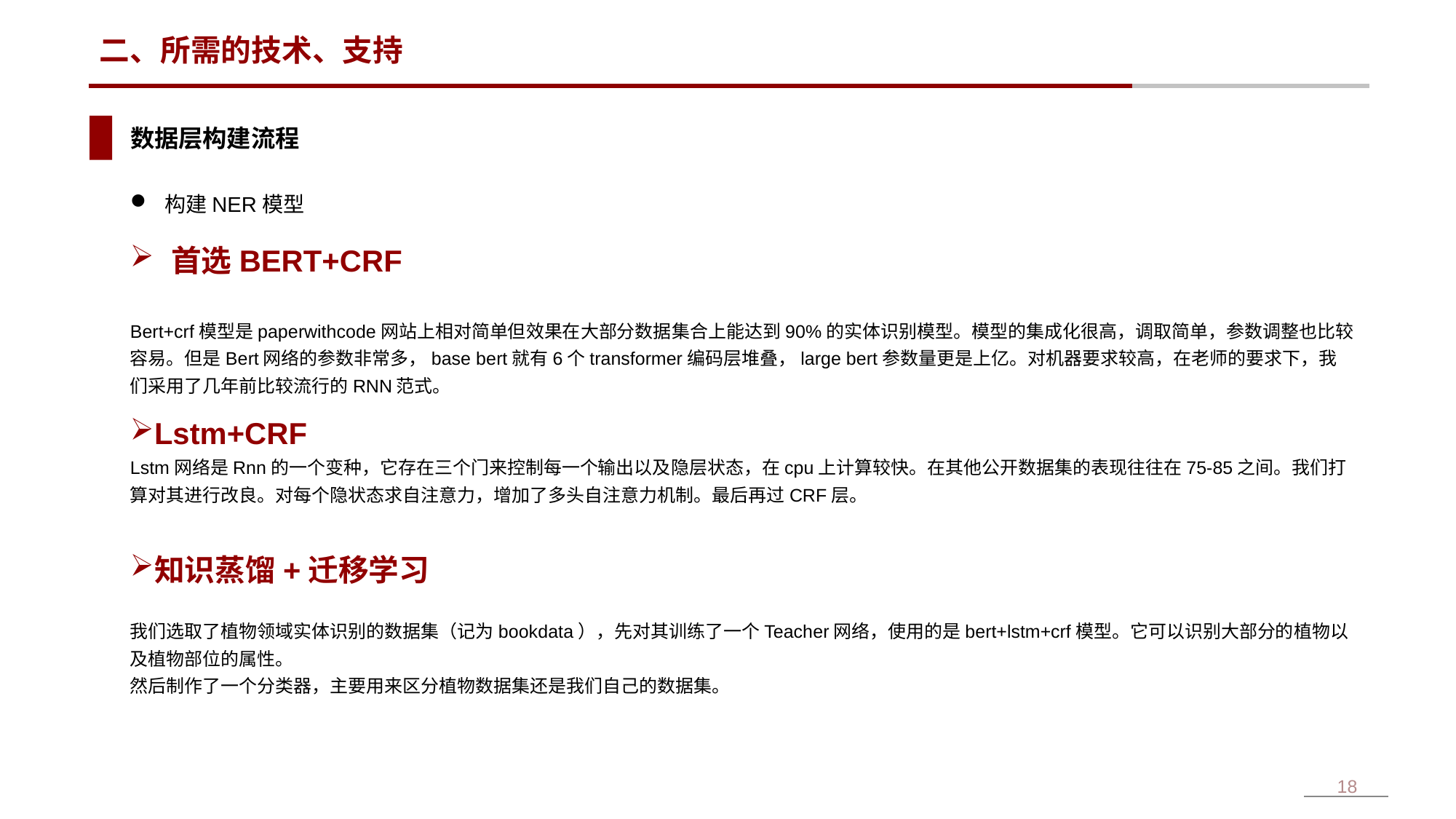

# 二、所需的技术、支持
数据层构建流程
构建NER模型
首选BERT+CRF

Bert+crf模型是paperwithcode网站上相对简单但效果在大部分数据集合上能达到90%的实体识别模型。模型的集成化很高，调取简单，参数调整也比较容易。但是Bert网络的参数非常多，base bert就有6个transformer编码层堆叠，large bert参数量更是上亿。对机器要求较高，在老师的要求下，我们采用了几年前比较流行的RNN范式。

Lstm+CRF
Lstm网络是Rnn的一个变种，它存在三个门来控制每一个输出以及隐层状态，在cpu上计算较快。在其他公开数据集的表现往往在75-85之间。我们打算对其进行改良。对每个隐状态求自注意力，增加了多头自注意力机制。最后再过CRF层。

知识蒸馏+迁移学习

我们选取了植物领域实体识别的数据集（记为bookdata），先对其训练了一个Teacher网络，使用的是bert+lstm+crf模型。它可以识别大部分的植物以及植物部位的属性。
然后制作了一个分类器，主要用来区分植物数据集还是我们自己的数据集。

18